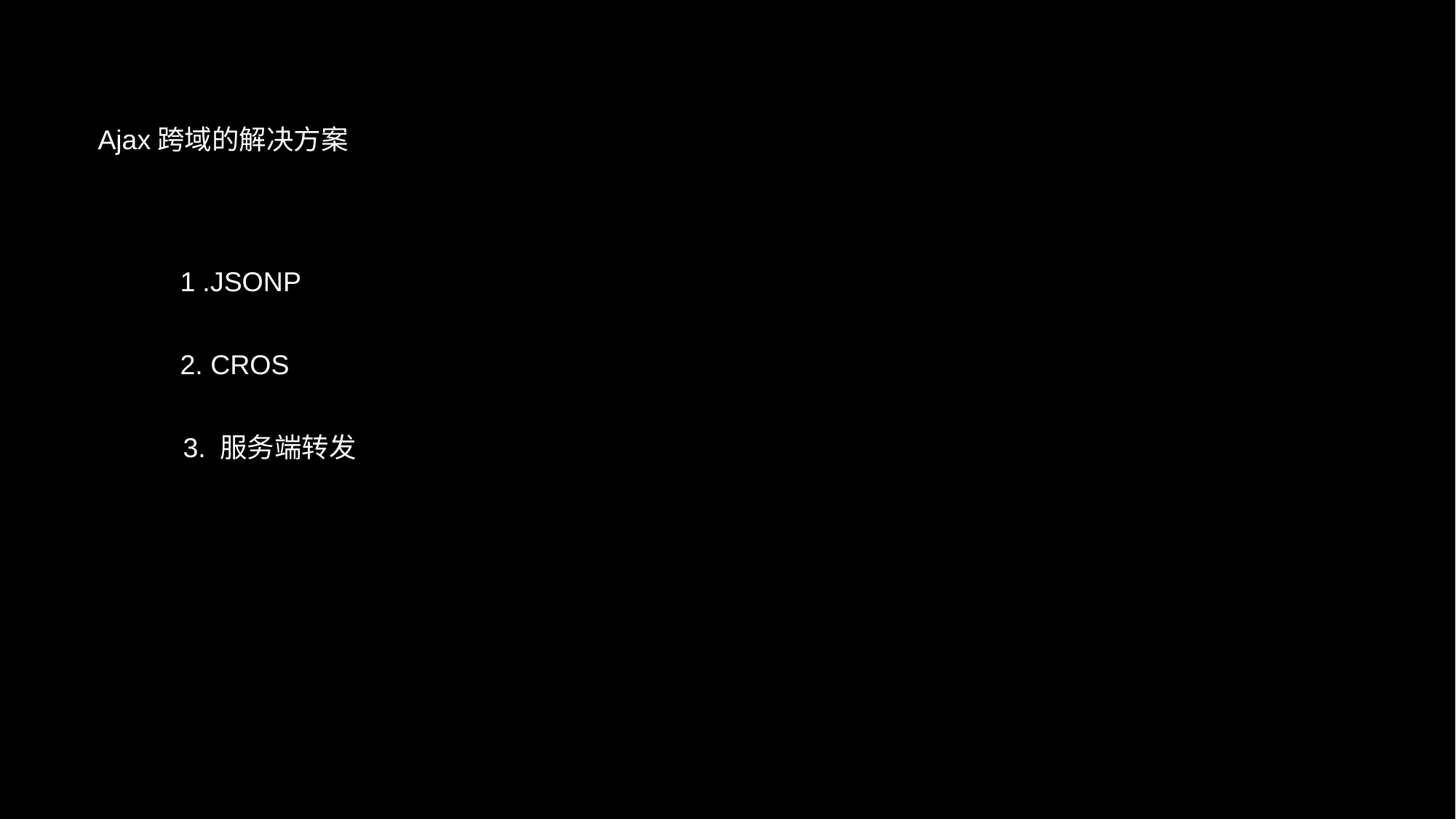

Ajax跨域的解决方案
1 .JSONP

2. CROS
3. 服务端转发